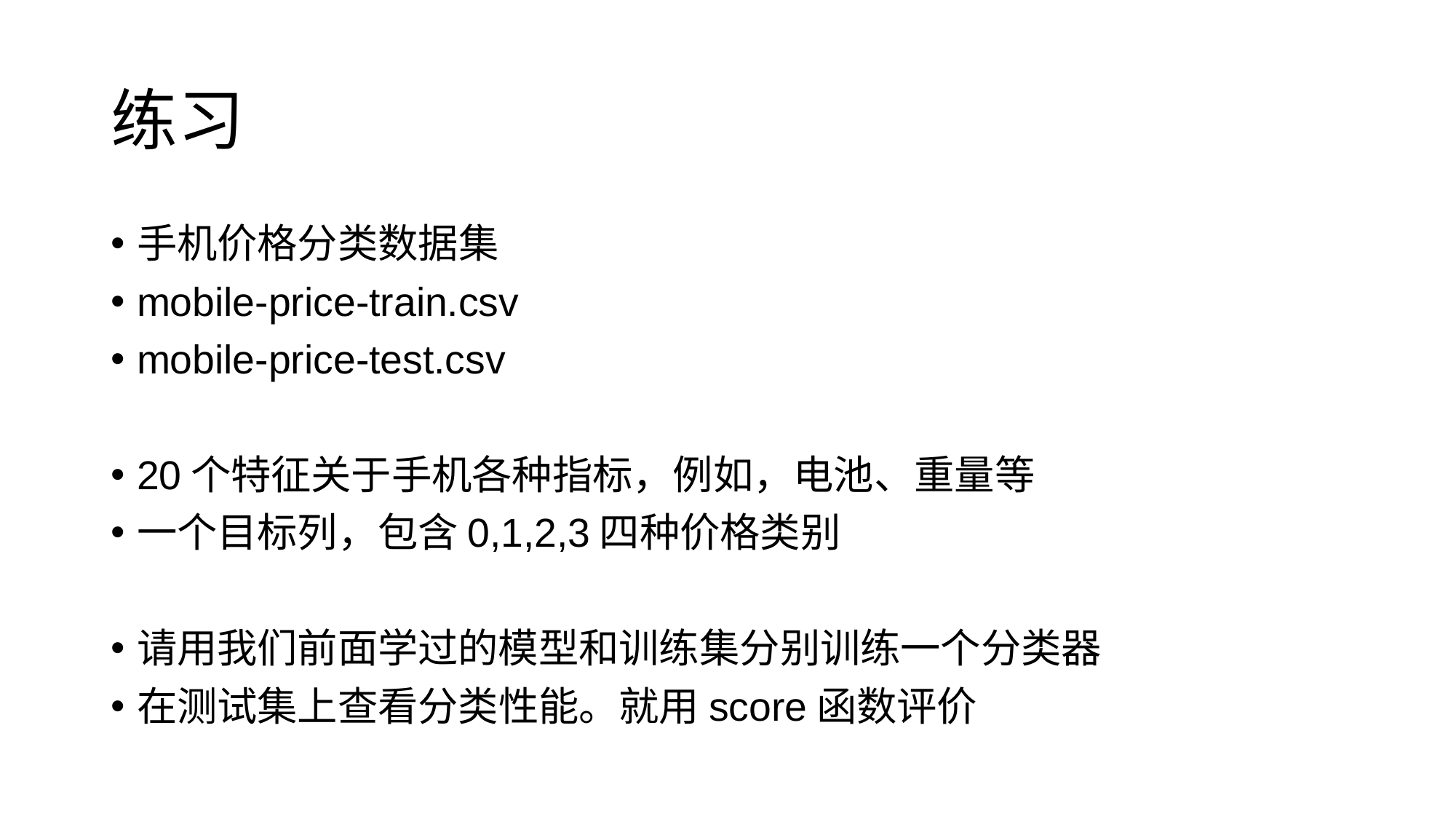

# 练习
手机价格分类数据集
mobile-price-train.csv
mobile-price-test.csv

20个特征关于手机各种指标，例如，电池、重量等
一个目标列，包含0,1,2,3四种价格类别

请用我们前面学过的模型和训练集分别训练一个分类器
在测试集上查看分类性能。就用score函数评价